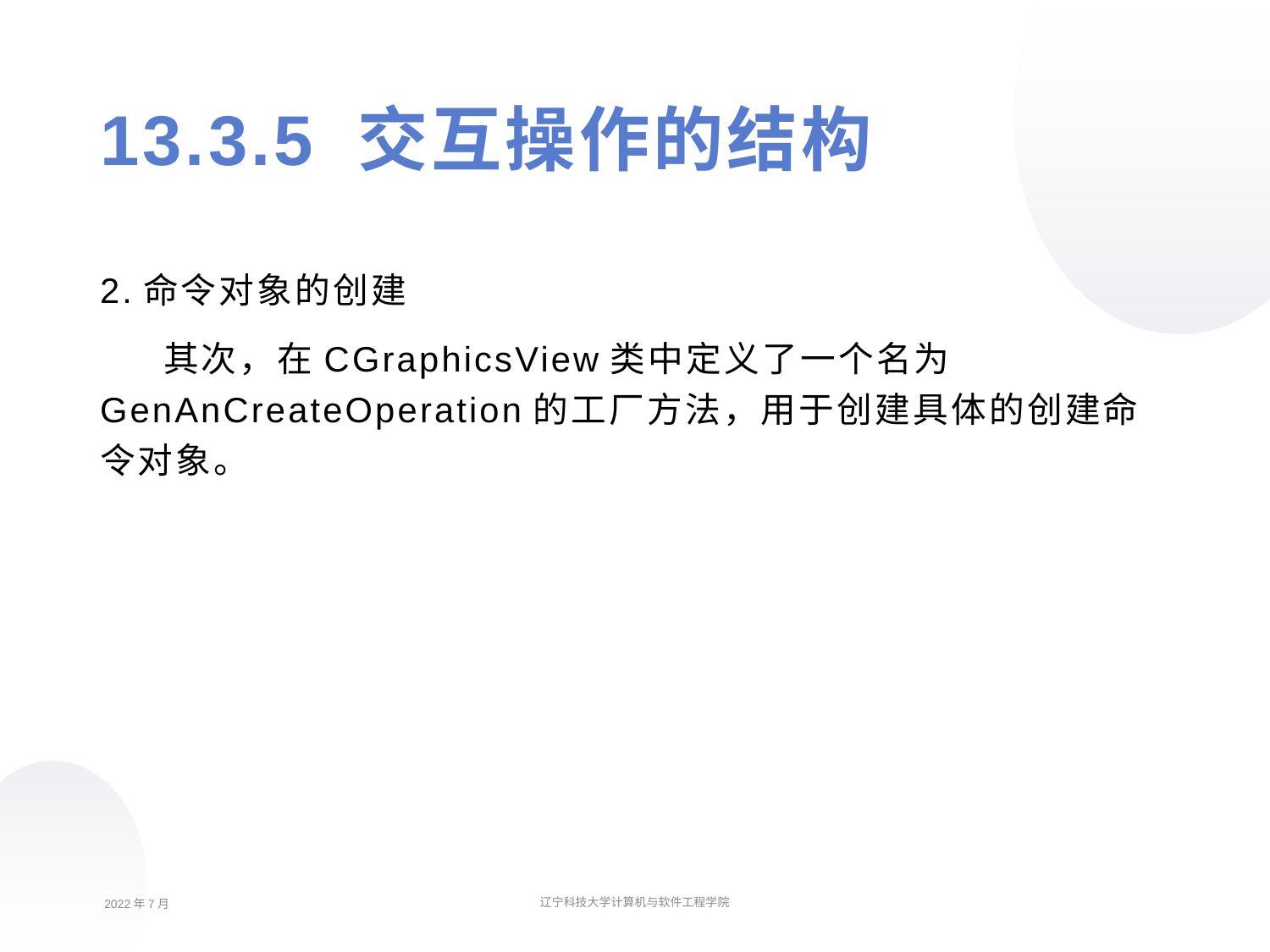

13.3.5 交互操作的结构
2.命令对象的创建
其次，在CGraphicsView类中定义了一个名为GenAnCreateOperation的工厂方法，用于创建具体的创建命令对象。

2022年7月
辽宁科技大学计算机与软件工程学院
73